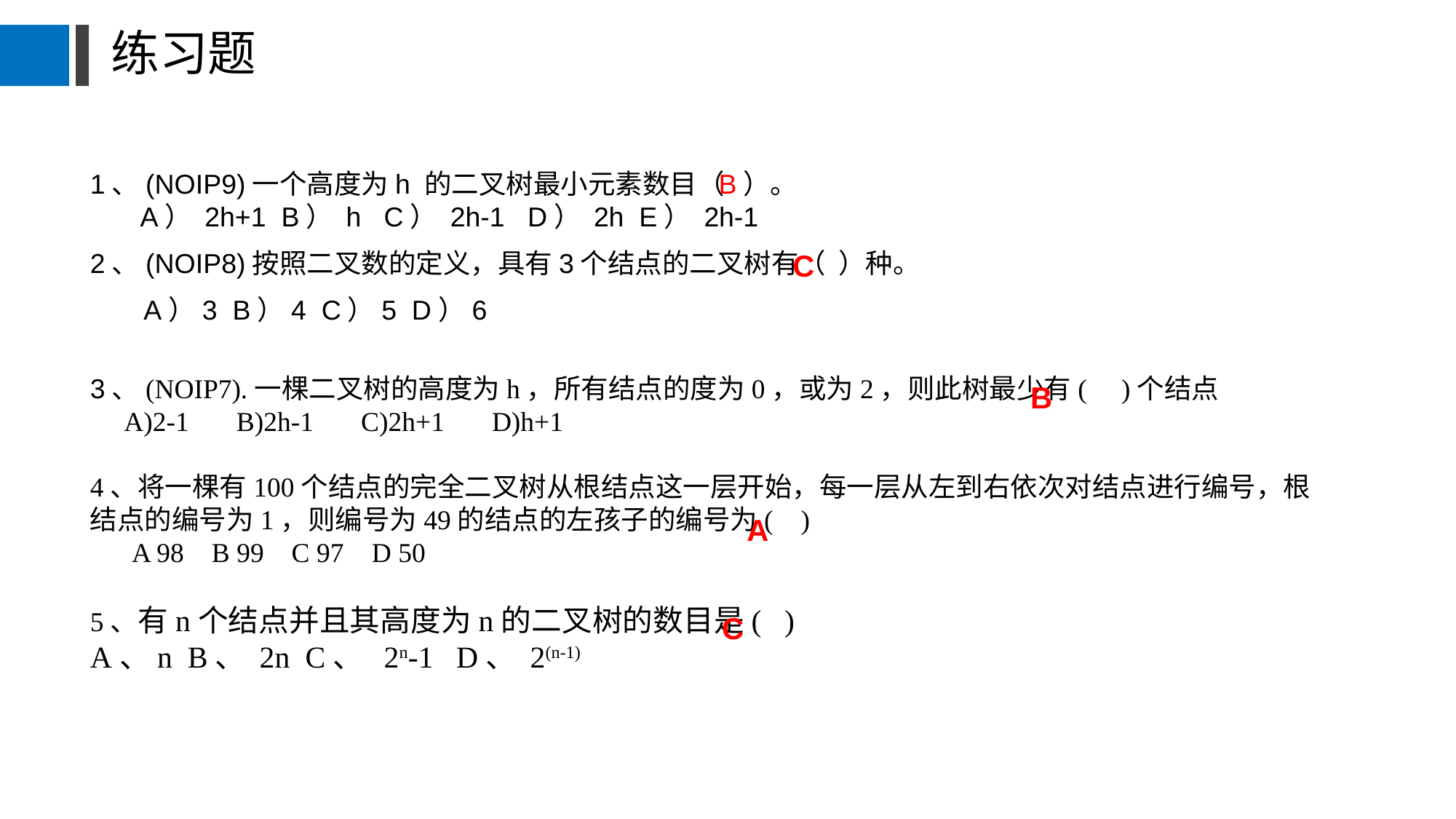

# 练习题
1、(NOIP9)一个高度为h 的二叉树最小元素数目（   ）。
       A） 2h+1  B） h   C） 2h-1   D） 2h  E） 2h-1
2、(NOIP8)按照二叉数的定义，具有3个结点的二叉树有（  ）种。
       A）3  B）4  C）5  D）6

3、(NOIP7).一棵二叉树的高度为h，所有结点的度为0，或为2，则此树最少有(     )个结点
　A)2-1 　B)2h-1 　C)2h+1 　D)h+1

4、将一棵有100个结点的完全二叉树从根结点这一层开始，每一层从左到右依次对结点进行编号，根结点的编号为1，则编号为49的结点的左孩子的编号为(    )
      A 98    B 99    C 97    D 50

5、有n个结点并且其高度为n的二叉树的数目是(   )
A、n  B、 2n  C、  2n-1   D、 2(n-1)
B
C
B
A
C